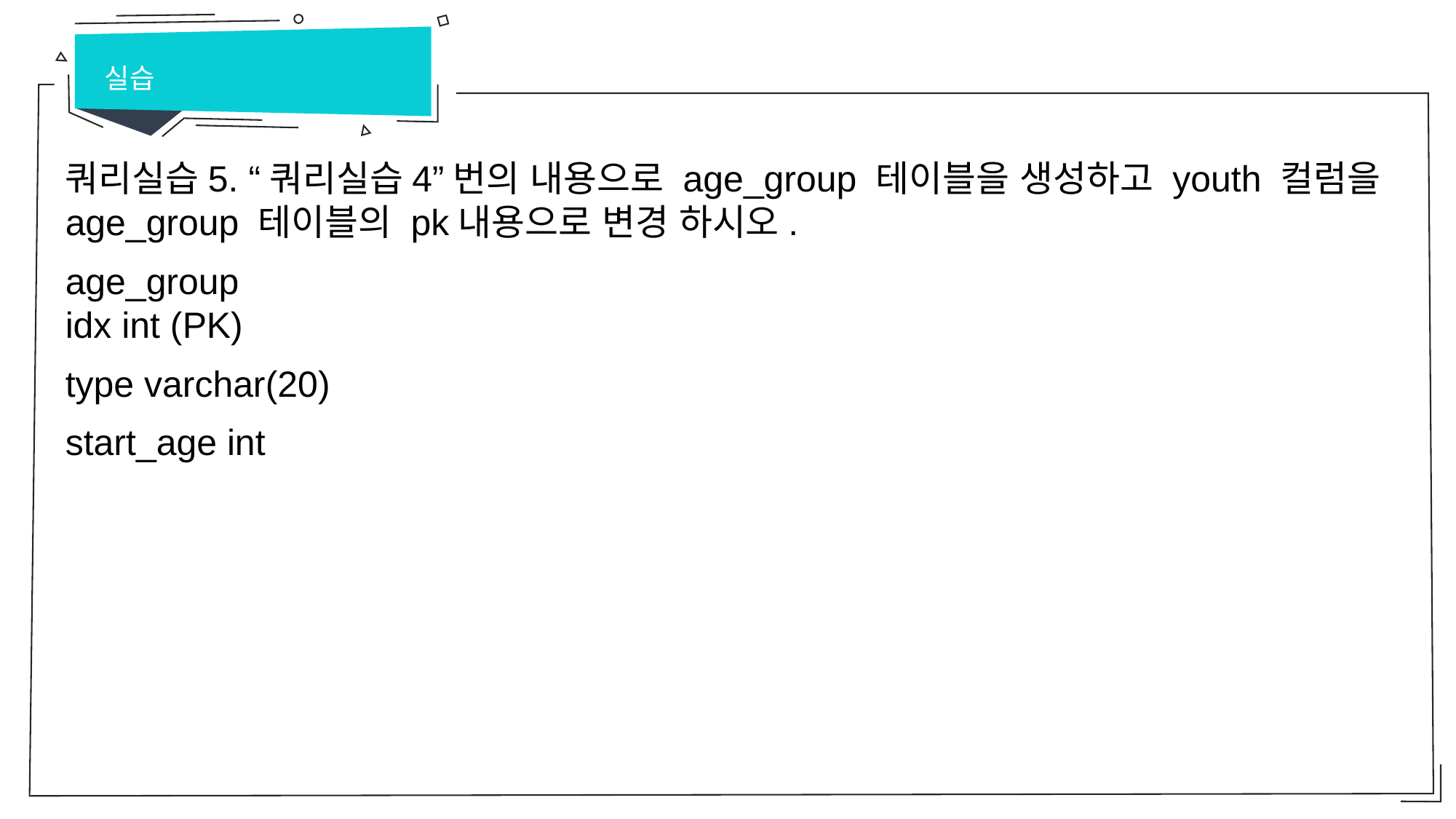

실습
쿼리실습5. “쿼리실습4”번의 내용으로 age_group 테이블을 생성하고 youth 컬럼을 age_group 테이블의 pk내용으로 변경 하시오.
age_group
idx int (PK)
type varchar(20)
start_age int